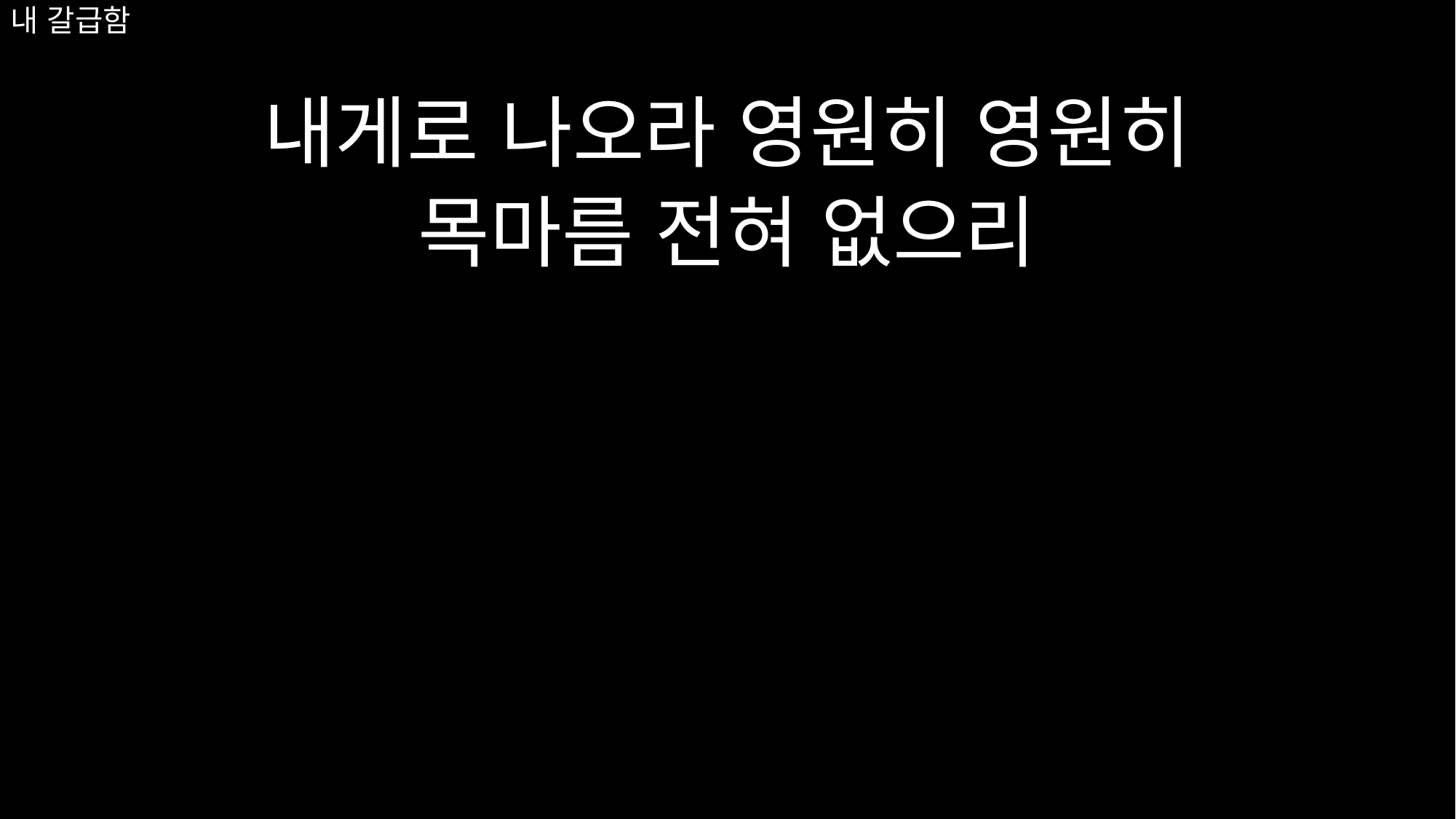

# 내 갈급함
내게로 나오라 영원히 영원히
목마름 전혀 없으리